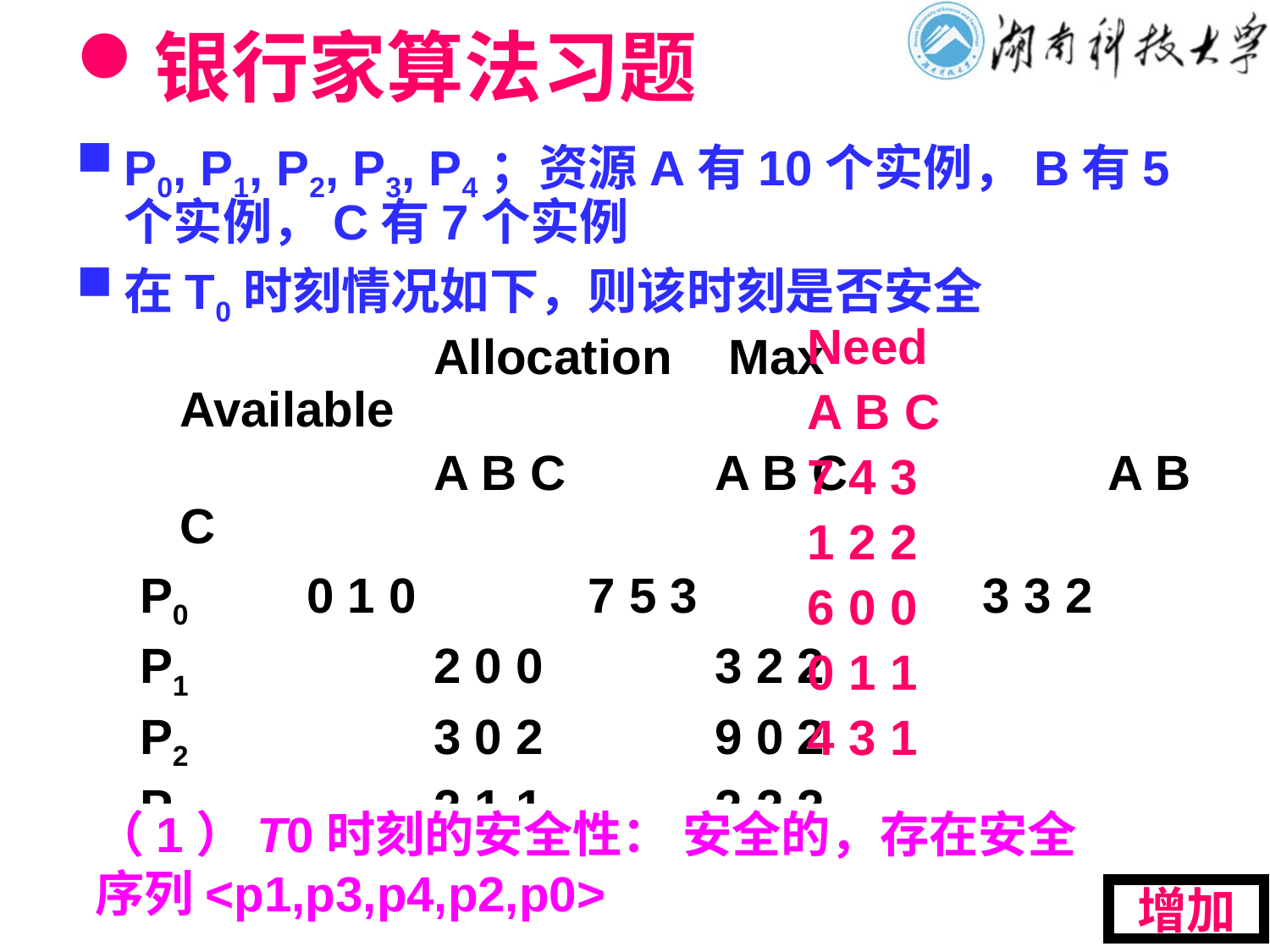

# 银行家算法习题
P0, P1, P2, P3, P4；资源A有10个实例，B有5个实例，C有7个实例
在T0时刻情况如下，则该时刻是否安全
			Allocation	   Max		   Available
		  	A B C           A B C		   A B C
P0  	0 1 0		  7 5 3		   3 3 2
P1	 	2 0 0		  3 2 2
P2	 	3 0 2		  9 0 2
P3	 	2 1 1		  2 2 2
P4 	0 0 2		  4 3 3
Need
A B C
7 4 3
1 2 2
6 0 0
0 1 1
4 3 1

（1）T0时刻的安全性： 安全的，存在安全序列<p1,p3,p4,p2,p0>
增加